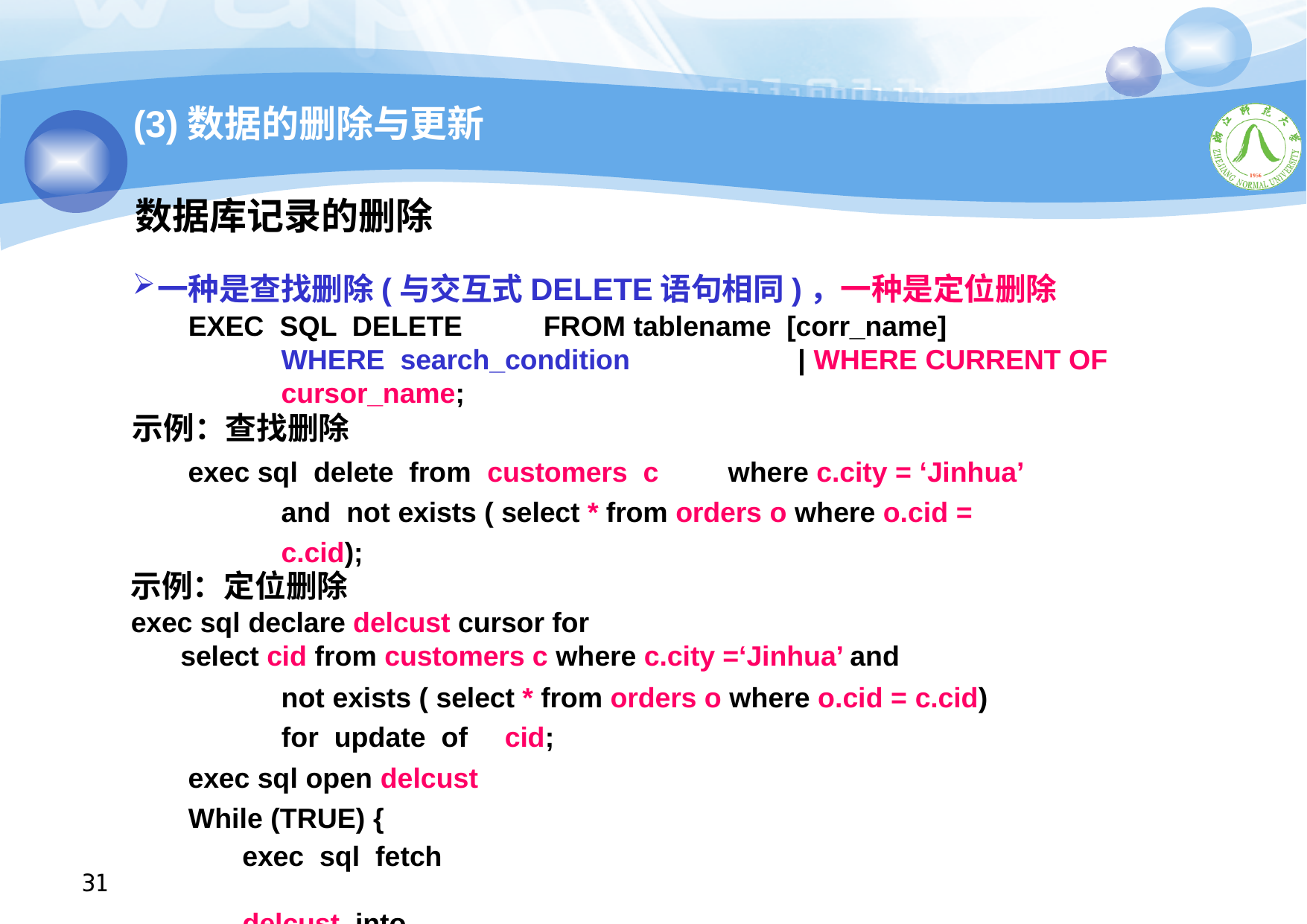

(3)数据的删除与更新
数据库记录的删除
一种是查找删除(与交互式DELETE语句相同)，一种是定位删除
EXEC  SQL  DELETE	FROM tablename [corr_name]
WHERE  search_condition	| WHERE CURRENT OF cursor_name;
示例：查找删除
exec sql  delete  from  customers  c	where c.city = ‘Jinhua’ and  not exists ( select * from orders o where o.cid = c.cid);
示例：定位删除
exec sql declare delcust cursor for
select cid from customers c where c.city =‘Jinhua’ and
not exists ( select * from orders o where o.cid = c.cid)  for update of	cid;
exec sql open delcust  While (TRUE) {
exec  sql  fetch	delcust  into	:cust_id;
exec  sql  delete  from	customers  where  current	of delcust ; }
31